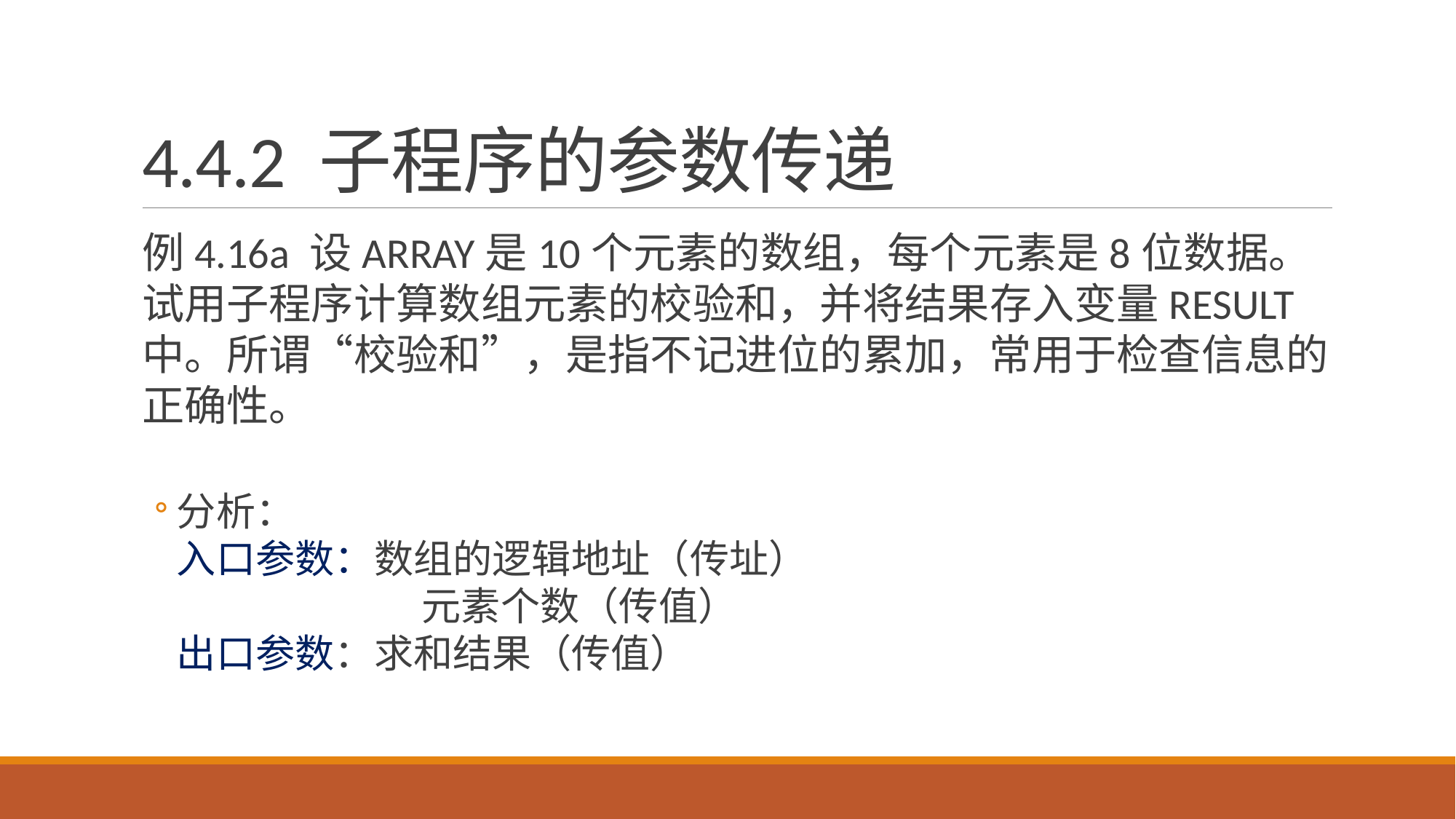

# 4.4.2 子程序的参数传递
例4.16a 设ARRAY是10个元素的数组，每个元素是8位数据。试用子程序计算数组元素的校验和，并将结果存入变量RESULT中。所谓“校验和”，是指不记进位的累加，常用于检查信息的正确性。
分析：
入口参数：数组的逻辑地址（传址）
		   元素个数（传值）
出口参数：求和结果（传值）